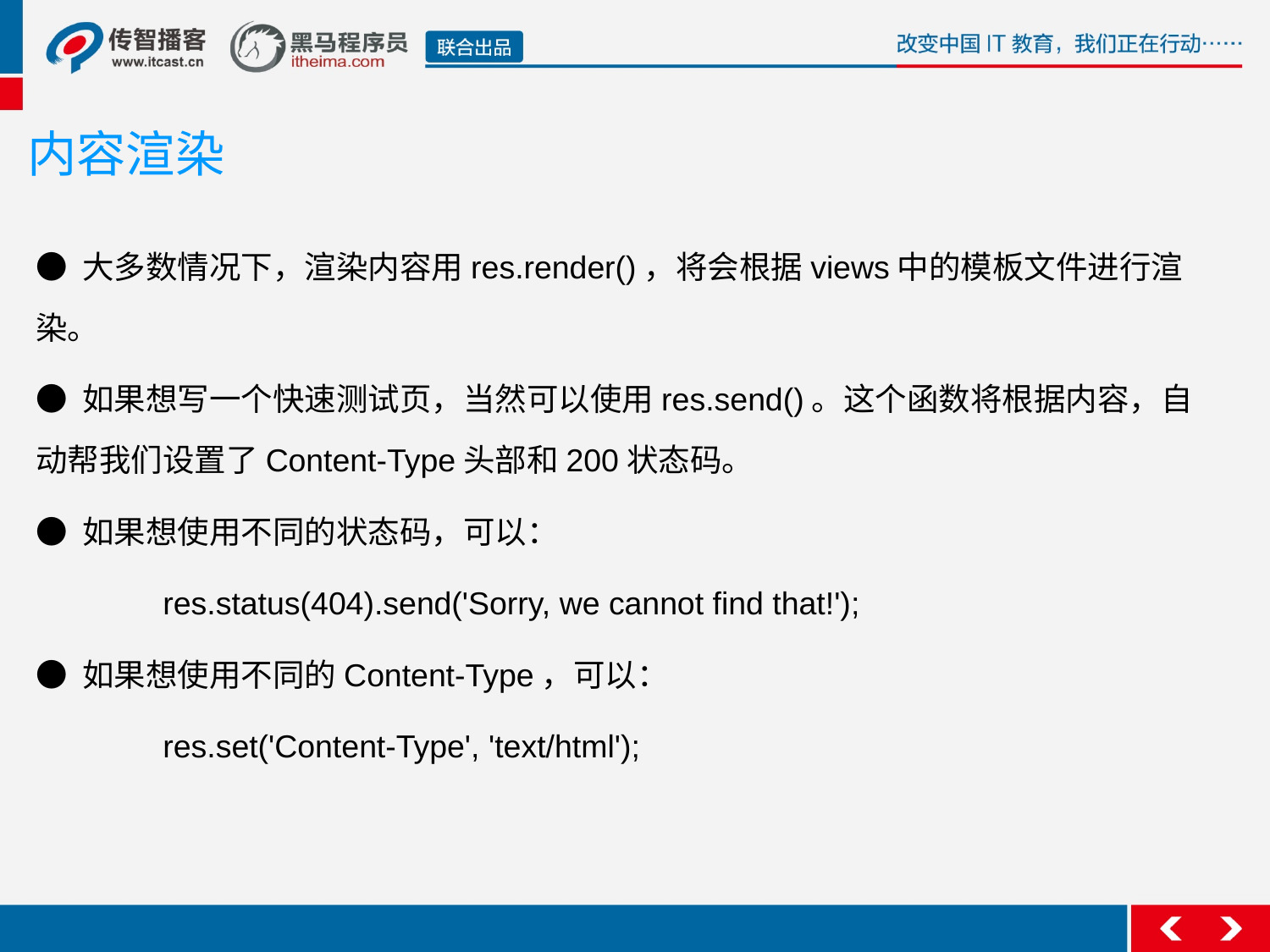

内容渲染
● 大多数情况下，渲染内容用res.render()，将会根据views中的模板文件进行渲染。
● 如果想写一个快速测试页，当然可以使用res.send()。这个函数将根据内容，自动帮我们设置了Content-Type头部和200状态码。
● 如果想使用不同的状态码，可以：
	res.status(404).send('Sorry, we cannot find that!');
● 如果想使用不同的Content-Type，可以：
	res.set('Content-Type', 'text/html');